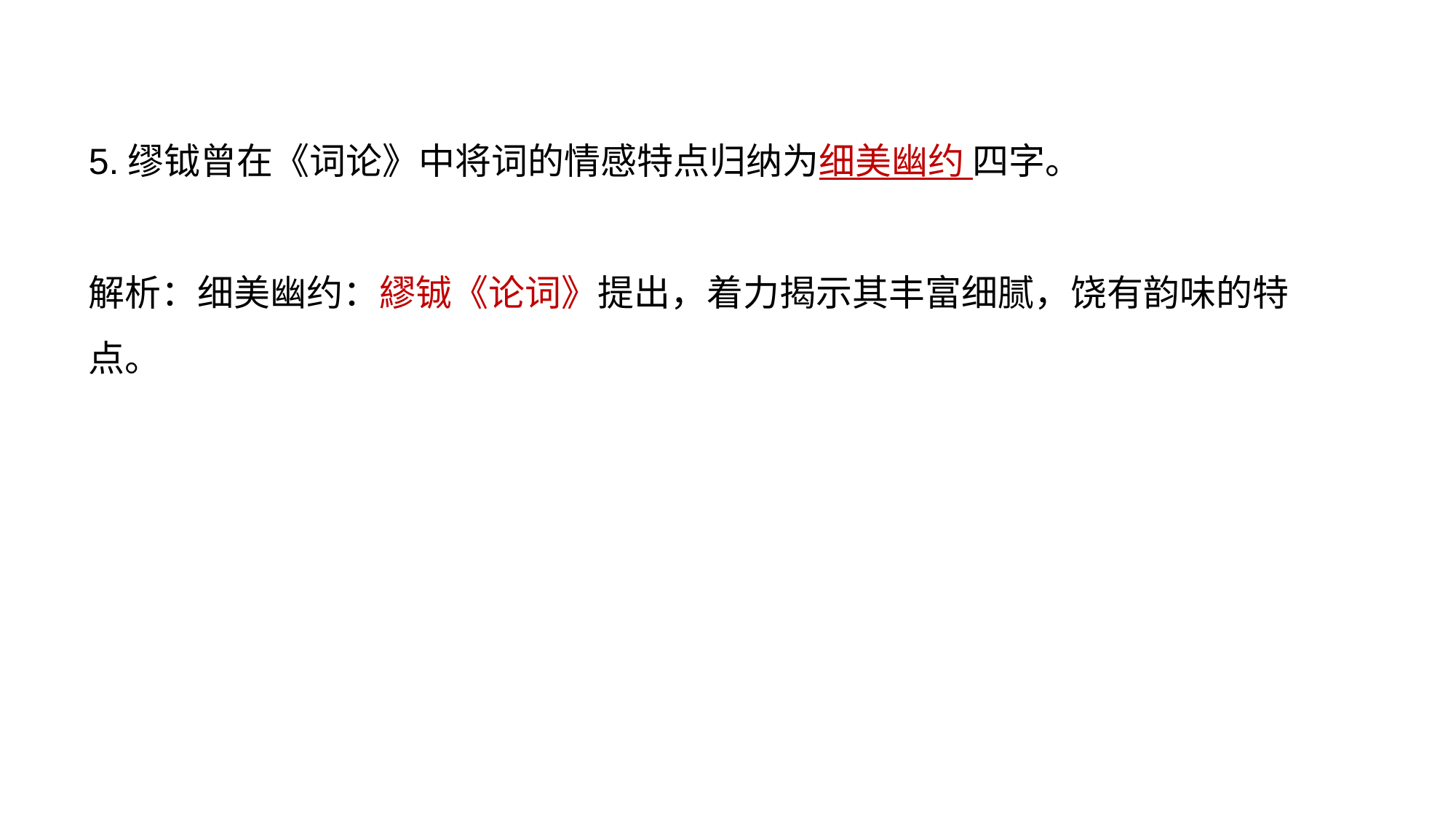

5.缪钺曾在《词论》中将词的情感特点归纳为细美幽约 四字。

解析：细美幽约：繆铖《论词》提出，着力揭示其丰富细腻，饶有韵味的特点。